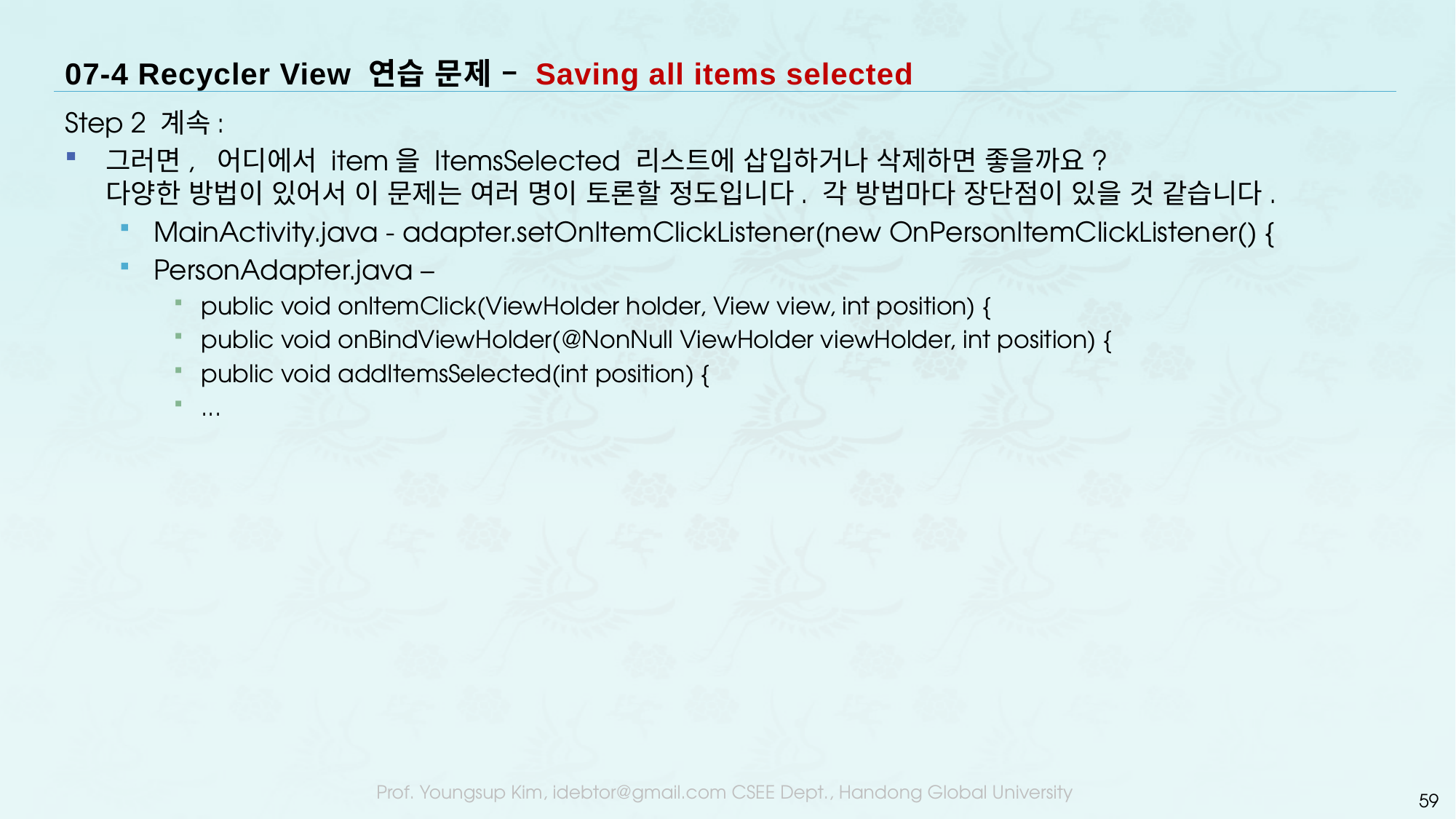

# 07-4 Recycler View 연습 문제 – Saving all items selected
Step 2 계속:
그러면,  어디에서 item을 ItemsSelected 리스트에 삽입하거나 삭제하면 좋을까요?
다양한 방법이 있어서 이 문제는 여러 명이 토론할 정도입니다. 각 방법마다 장단점이 있을 것 같습니다.
MainActivity.java - adapter.setOnItemClickListener(new OnPersonItemClickListener() {
PersonAdapter.java –
public void onItemClick(ViewHolder holder, View view, int position) {
public void onBindViewHolder(@NonNull ViewHolder viewHolder, int position) {
public void addItemsSelected(int position) {
...

59